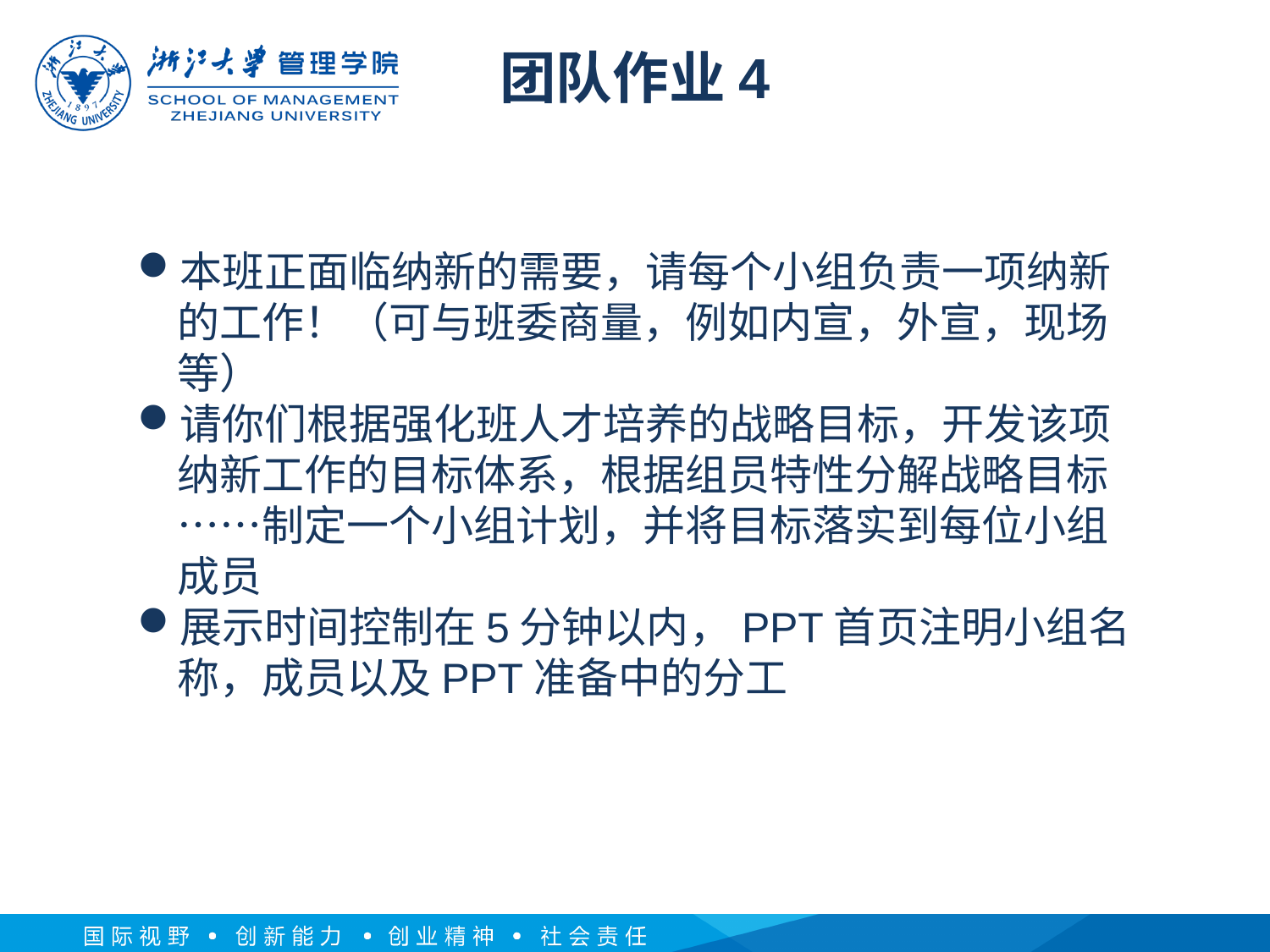

团队作业4
本班正面临纳新的需要，请每个小组负责一项纳新的工作！（可与班委商量，例如内宣，外宣，现场等）
请你们根据强化班人才培养的战略目标，开发该项纳新工作的目标体系，根据组员特性分解战略目标……制定一个小组计划，并将目标落实到每位小组成员
展示时间控制在5分钟以内，PPT首页注明小组名称，成员以及PPT准备中的分工